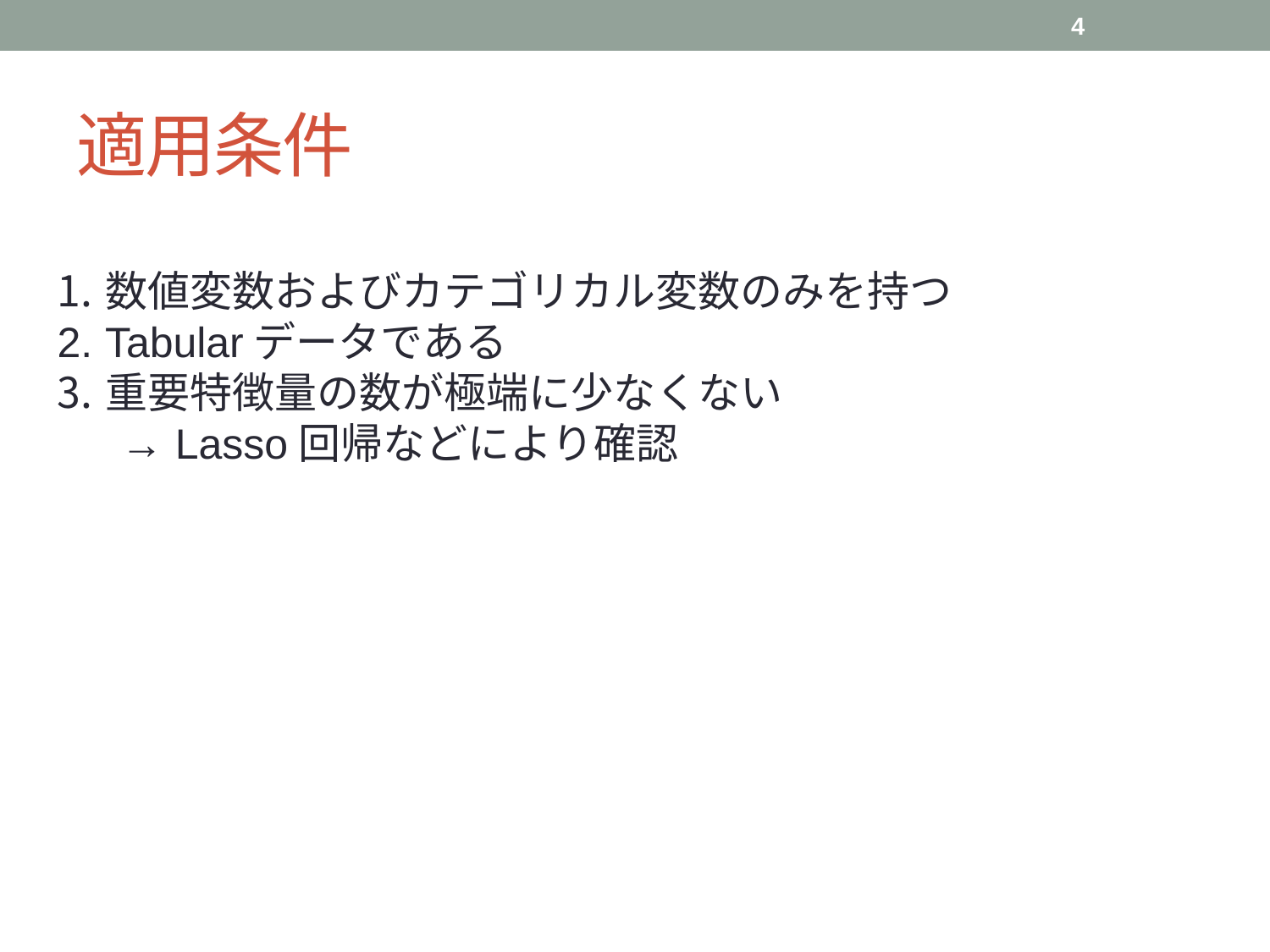

4
# 適用条件
数値変数およびカテゴリカル変数のみを持つ
Tabularデータである
重要特徴量の数が極端に少なくない
→ Lasso回帰などにより確認